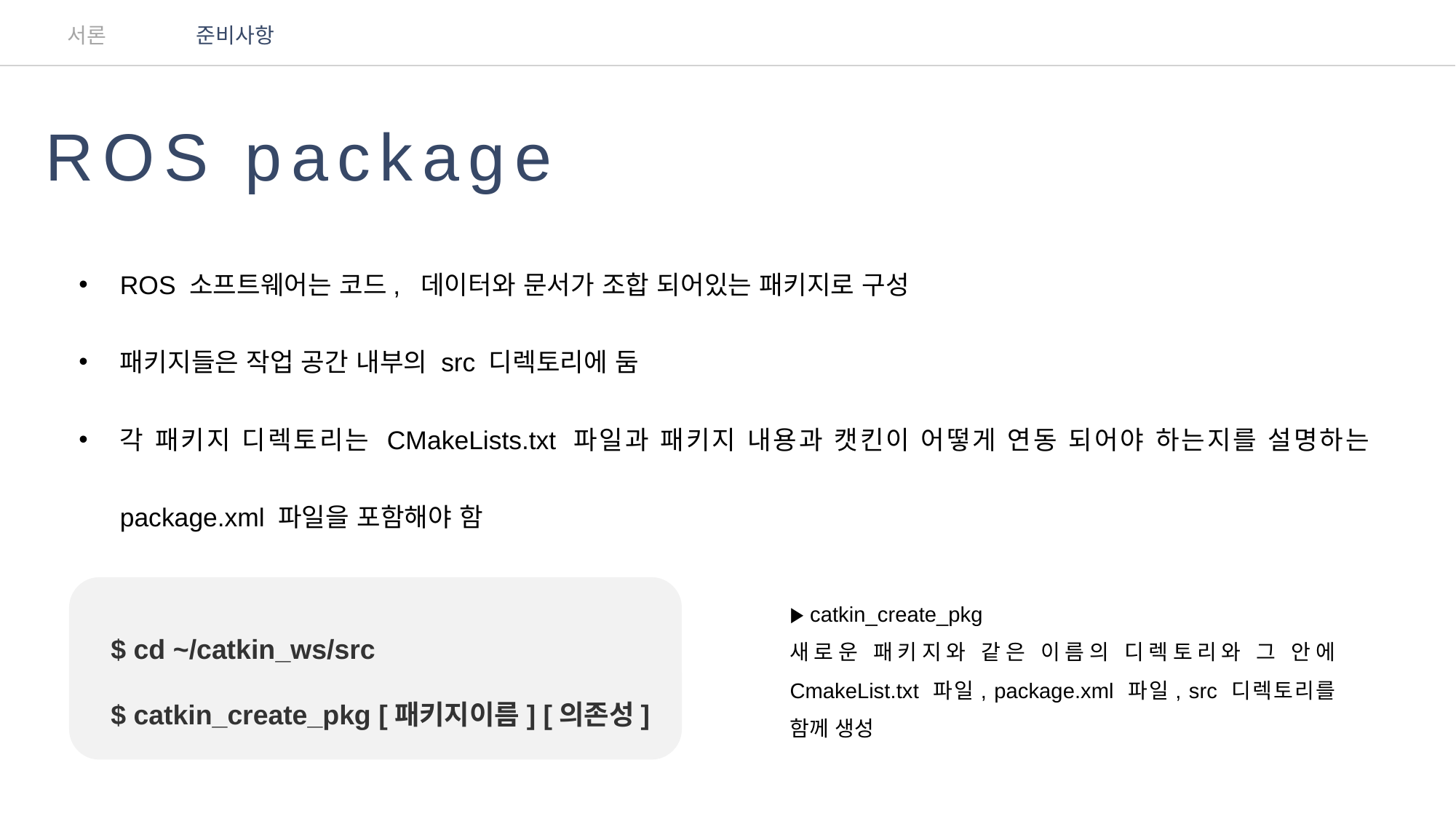

서론
준비사항
ROS package
ROS 소프트웨어는 코드,  데이터와 문서가 조합 되어있는 패키지로 구성
패키지들은 작업 공간 내부의 src 디렉토리에 둠
각 패키지 디렉토리는 CMakeLists.txt 파일과 패키지 내용과 캣킨이 어떻게 연동 되어야 하는지를 설명하는 package.xml 파일을 포함해야 함

▶ catkin_create_pkg
새로운 패키지와 같은 이름의 디렉토리와 그 안에 CmakeList.txt 파일, package.xml 파일, src 디렉토리를 함께 생성
$ cd ~/catkin_ws/src
$ catkin_create_pkg [패키지이름] [의존성]